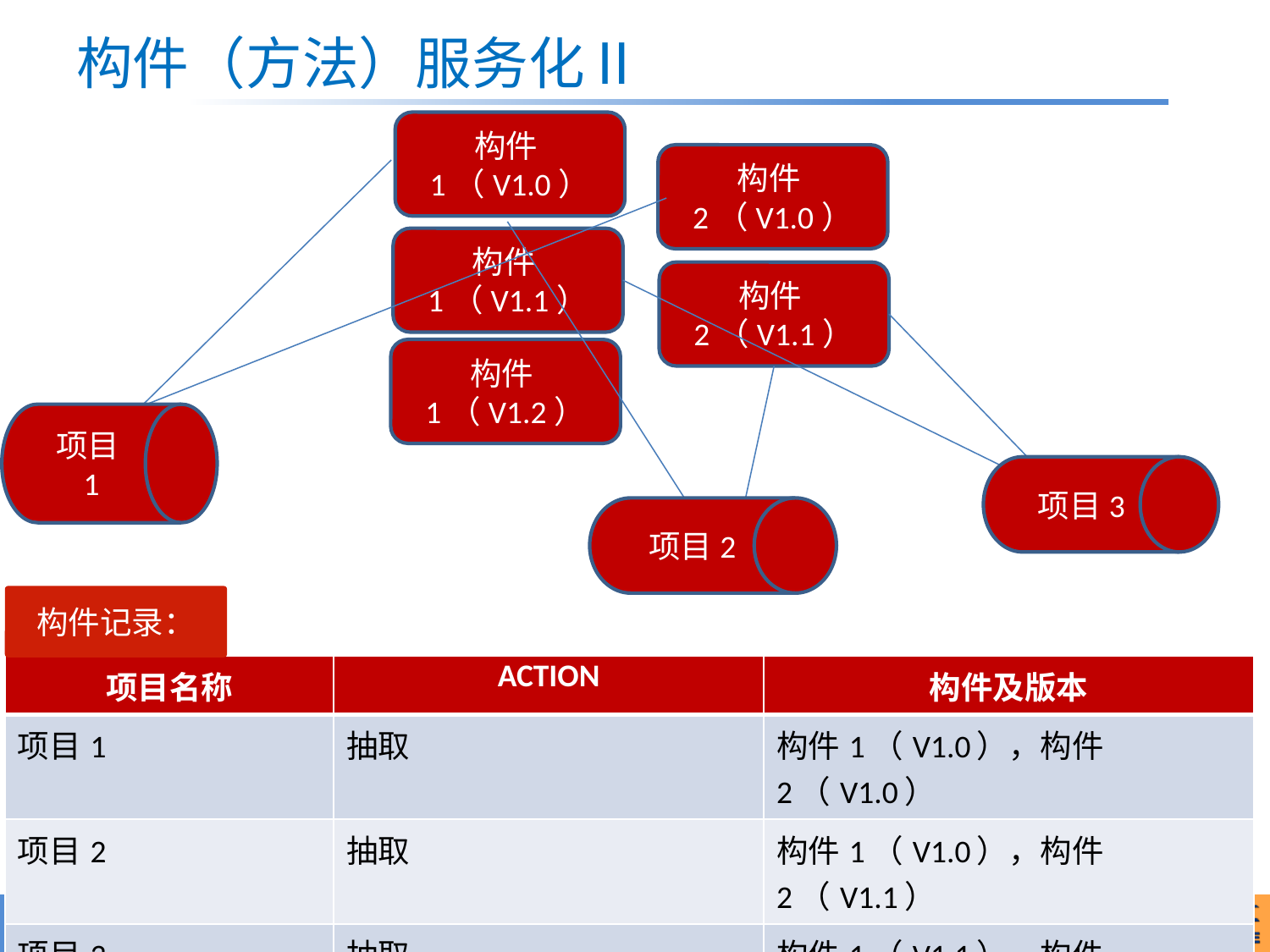

# 构件（方法）服务化Ⅱ
构件1（V1.0）
构件2（V1.0）
构件1（V1.1）
构件2（V1.1）
构件1（V1.2）
项目1
项目3
项目2
构件记录：
| 项目名称 | ACTION | 构件及版本 |
| --- | --- | --- |
| 项目1 | 抽取 | 构件1（V1.0），构件2（V1.0） |
| 项目2 | 抽取 | 构件1（V1.0），构件2（V1.1） |
| 项目3 | 抽取 | 构件1（V1.1），构件2（V1.1） |